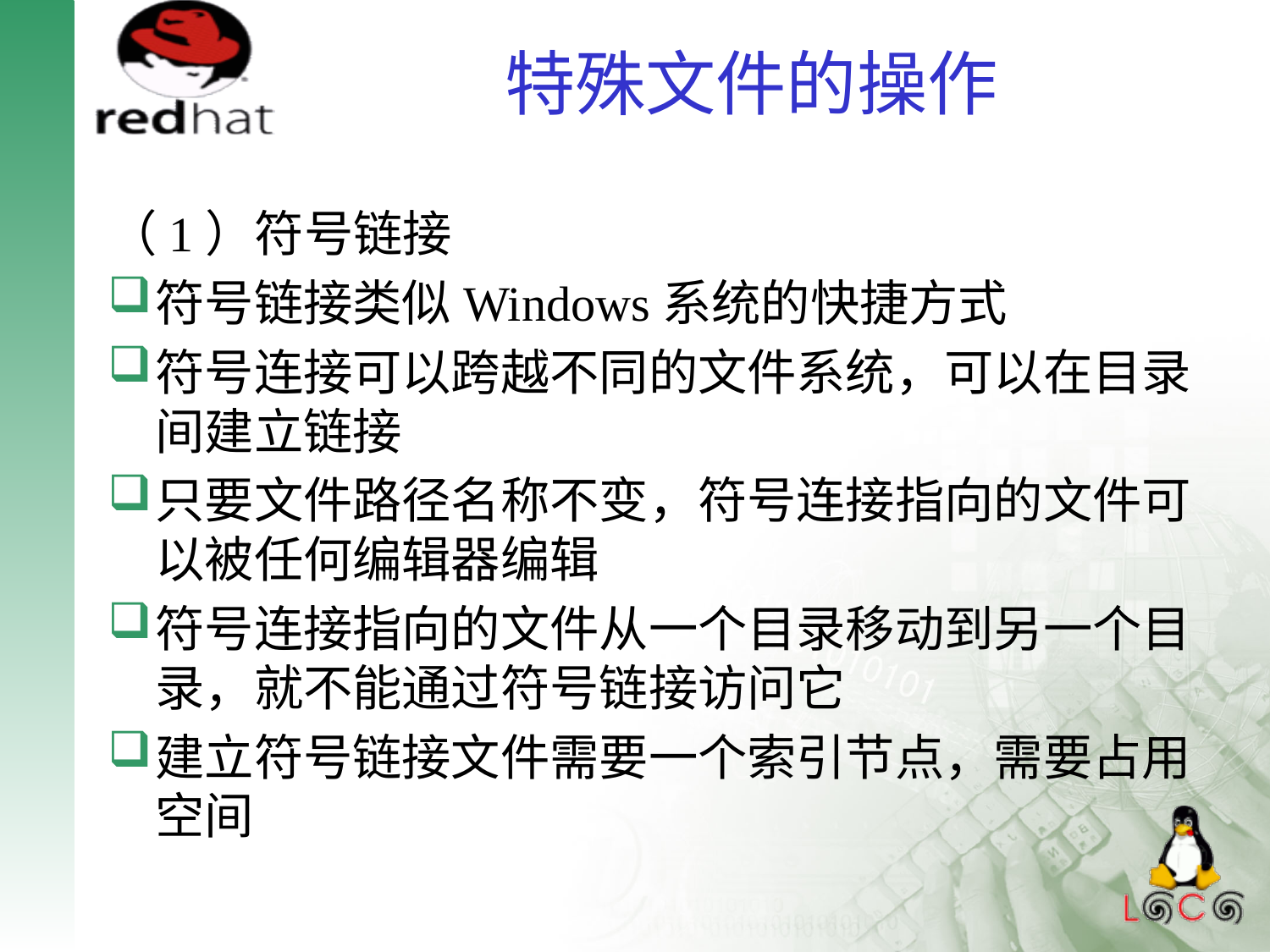

# 特殊文件的操作
（1）符号链接
符号链接类似Windows系统的快捷方式
符号连接可以跨越不同的文件系统，可以在目录间建立链接
只要文件路径名称不变，符号连接指向的文件可以被任何编辑器编辑
符号连接指向的文件从一个目录移动到另一个目录，就不能通过符号链接访问它
建立符号链接文件需要一个索引节点，需要占用空间